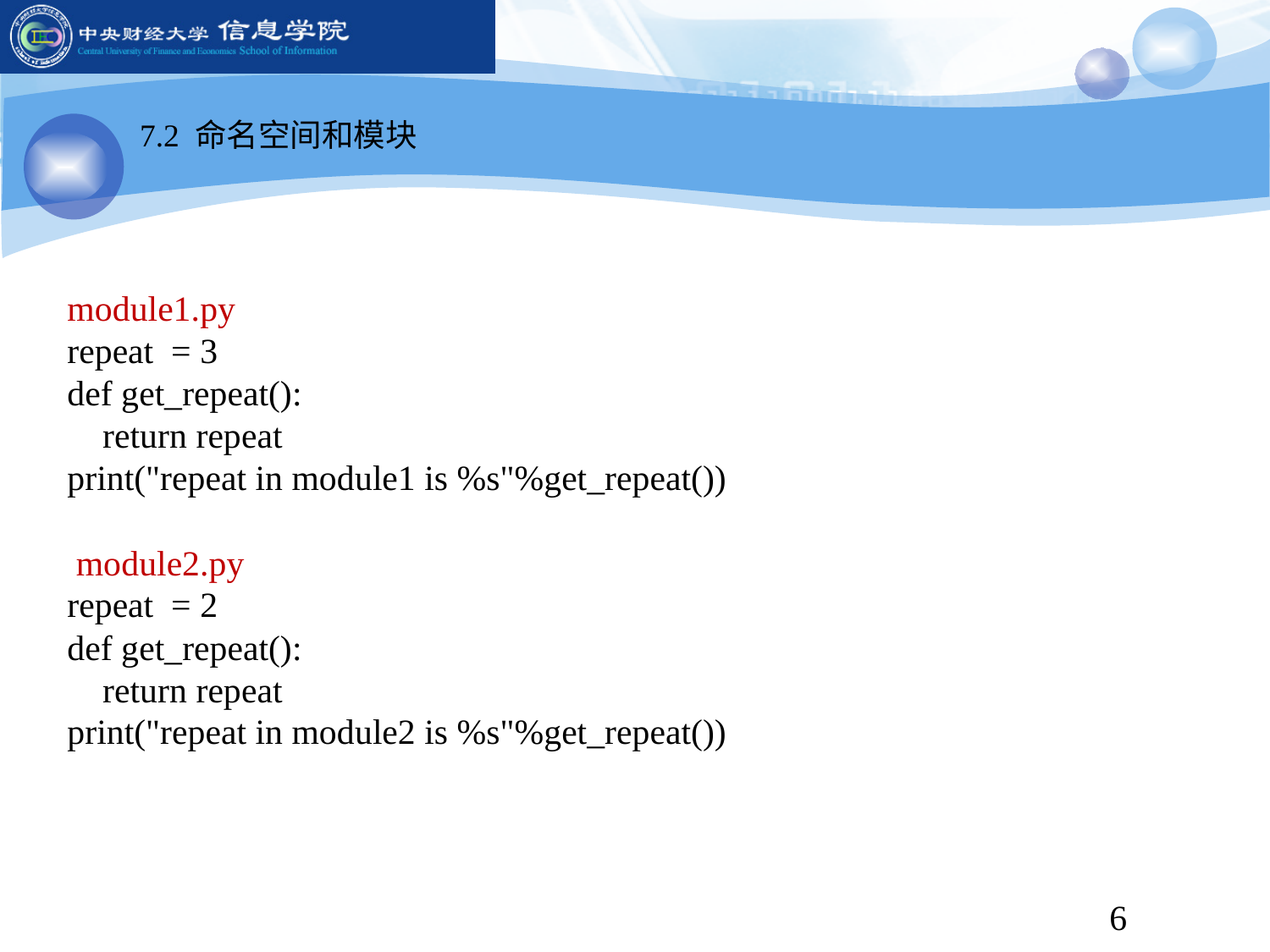

7.2 命名空间和模块
module1.py
repeat  = 3
def get_repeat():
    return repeat
print("repeat in module1 is %s"%get_repeat())

 module2.py
repeat  = 2
def get_repeat():
    return repeat
print("repeat in module2 is %s"%get_repeat())